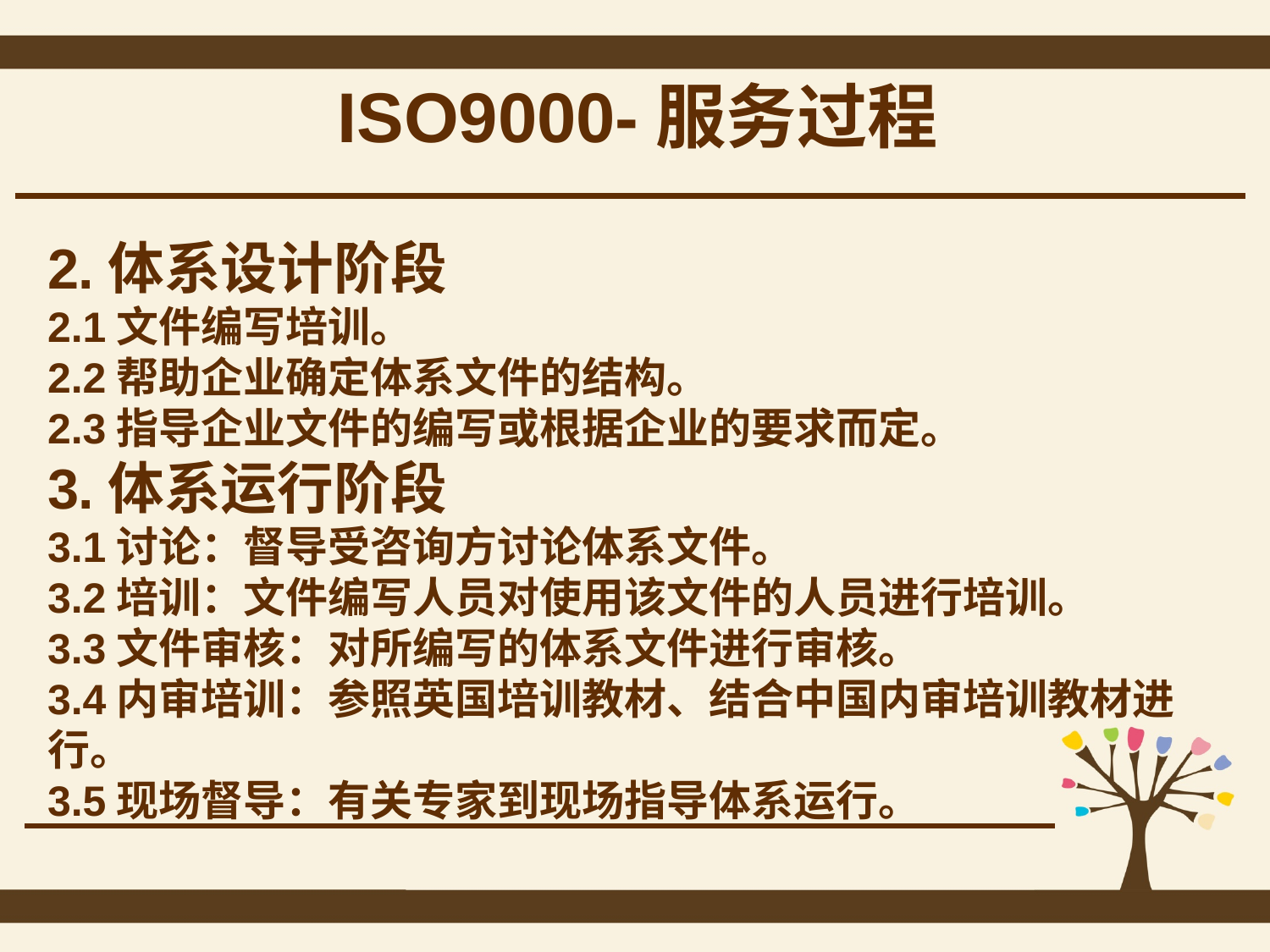

ISO9000-服务过程
2.体系设计阶段
2.1文件编写培训。
2.2帮助企业确定体系文件的结构。
2.3指导企业文件的编写或根据企业的要求而定。
3.体系运行阶段
3.1讨论：督导受咨询方讨论体系文件。
3.2培训：文件编写人员对使用该文件的人员进行培训。
3.3文件审核：对所编写的体系文件进行审核。
3.4内审培训：参照英国培训教材、结合中国内审培训教材进行。
3.5现场督导：有关专家到现场指导体系运行。